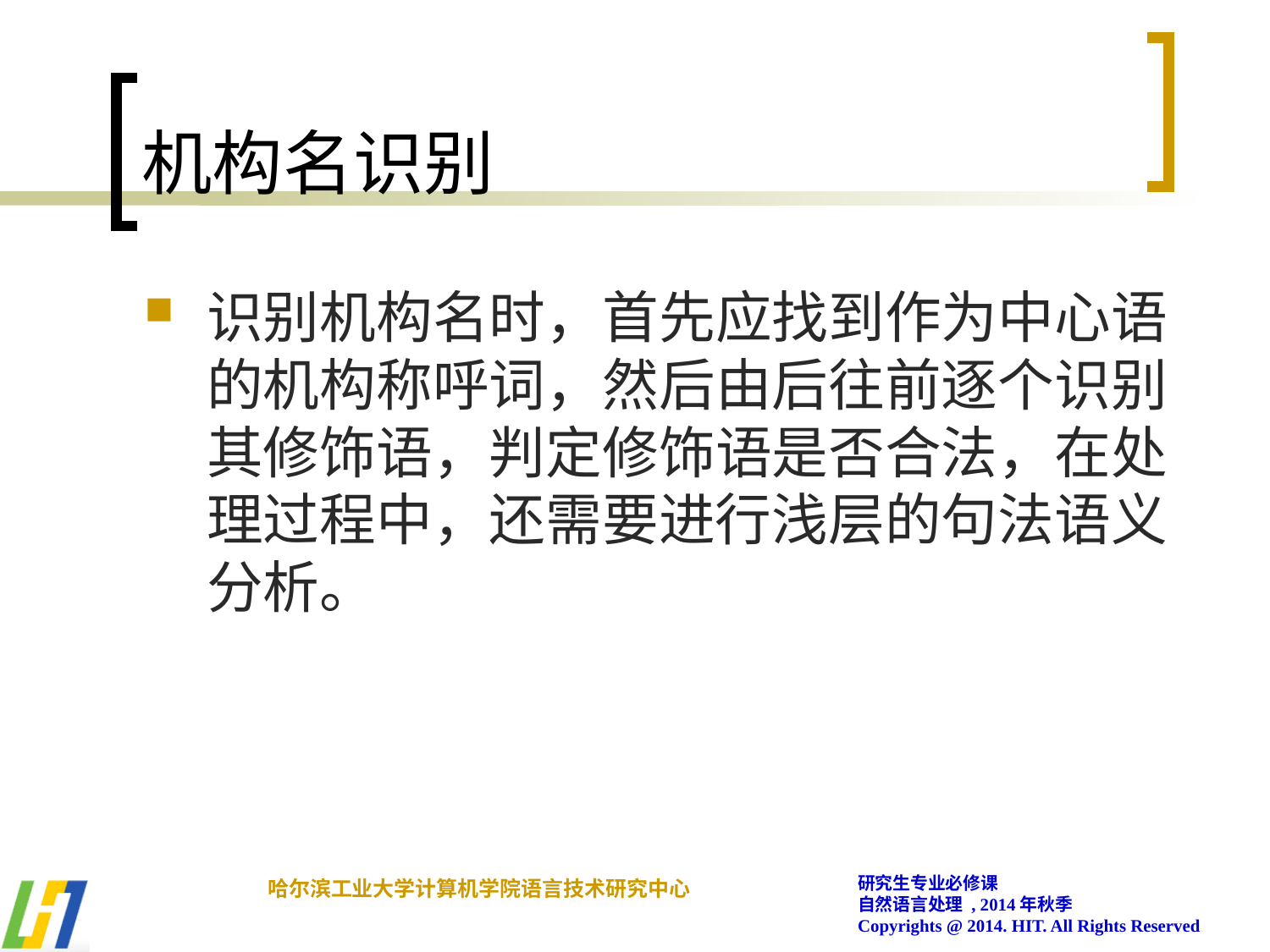

# 机构名识别
识别机构名时，首先应找到作为中心语的机构称呼词，然后由后往前逐个识别其修饰语，判定修饰语是否合法，在处理过程中，还需要进行浅层的句法语义分析。

研究生专业必修课
自然语言处理 , 2014年秋季
Copyrights @ 2014. HIT. All Rights Reserved
哈尔滨工业大学计算机学院语言技术研究中心